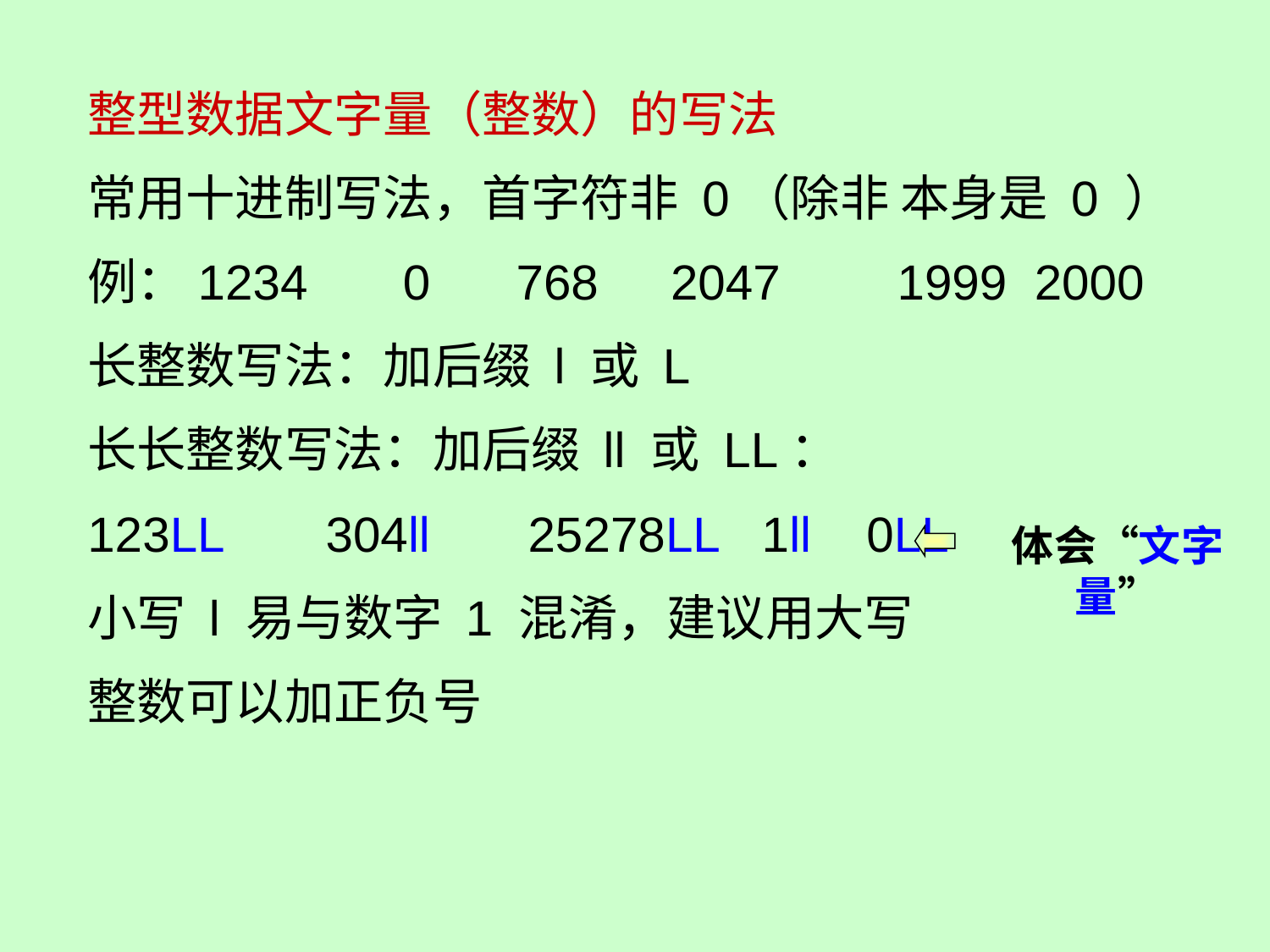

整型数据文字量（整数）的写法
常用十进制写法，首字符非 0（除非 本身是 0 ）
例：1234	 0	768	  2047	1999  2000
长整数写法：加后缀 l 或 L
长长整数写法：加后缀 ll 或 LL：
123LL  　304ll 　 25278LL   1ll    0LL
小写 l 易与数字 1 混淆，建议用大写
整数可以加正负号
体会“文字量”

11